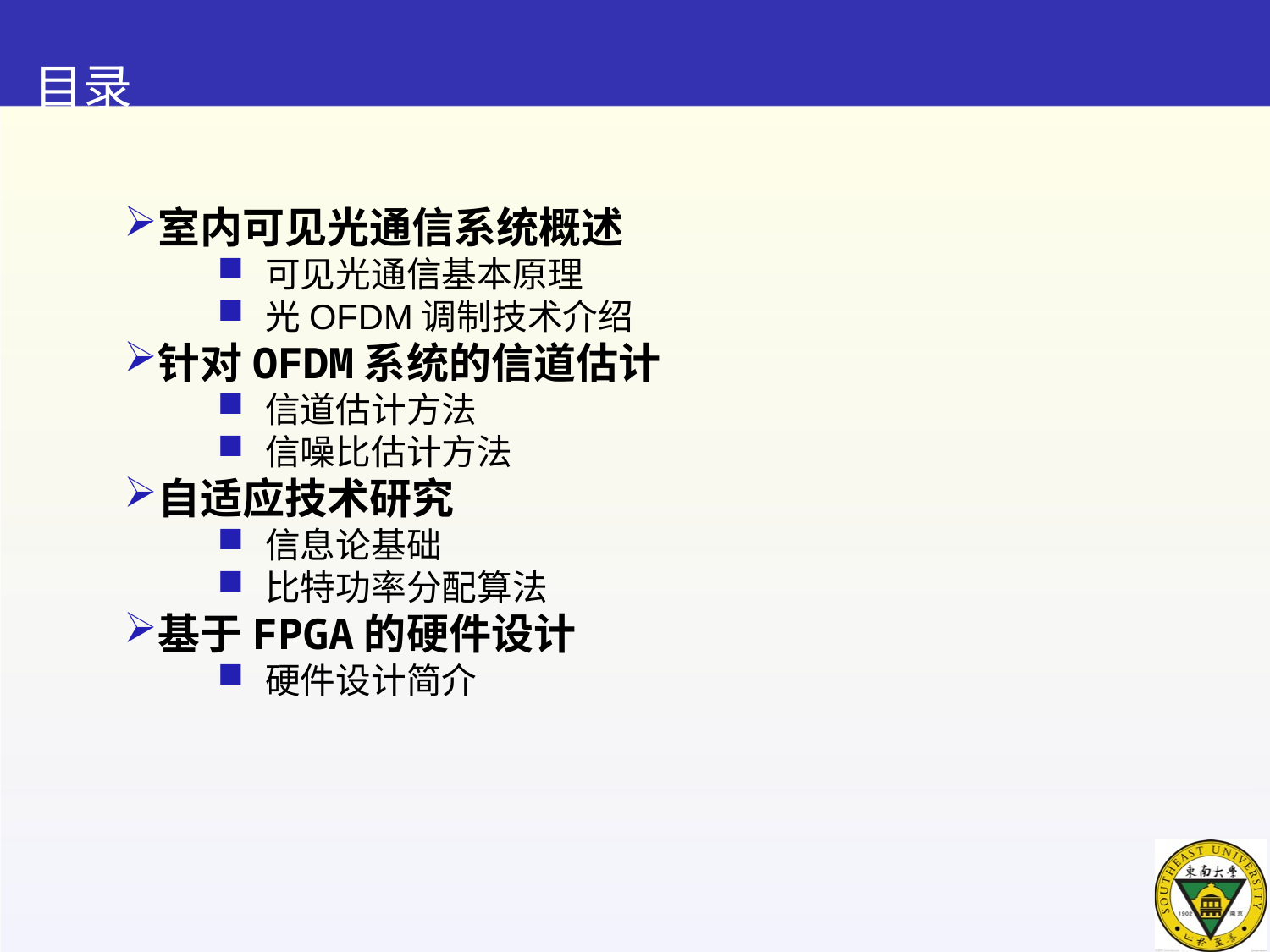

# 目录
室内可见光通信系统概述
可见光通信基本原理
光OFDM调制技术介绍
针对OFDM系统的信道估计
信道估计方法
信噪比估计方法
自适应技术研究
信息论基础
比特功率分配算法
基于FPGA的硬件设计
硬件设计简介